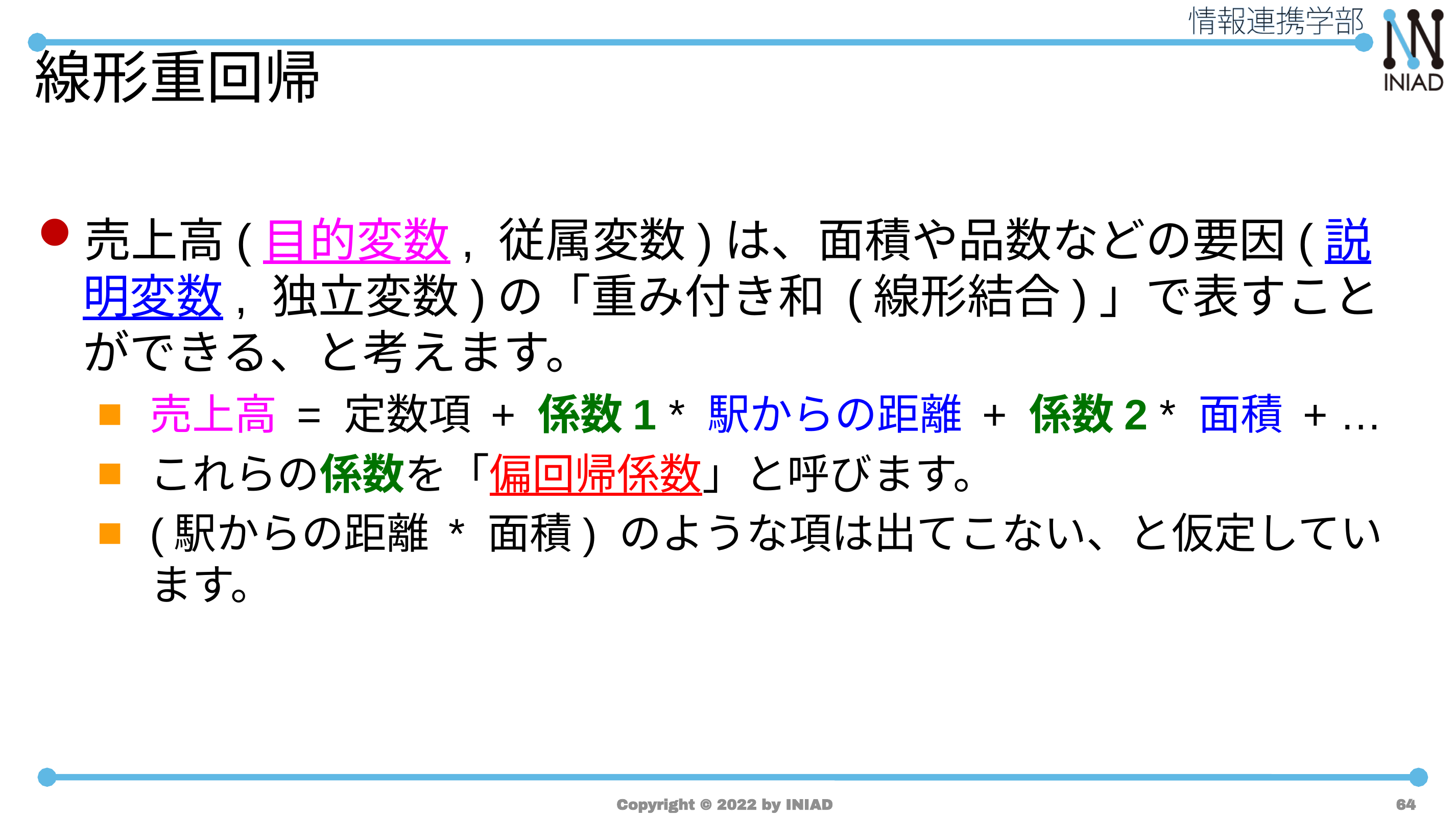

# 線形重回帰
売上高(目的変数, 従属変数)は、面積や品数などの要因(説明変数, 独立変数)の「重み付き和 (線形結合)」で表すことができる、と考えます。
売上高 = 定数項 + 係数1 * 駅からの距離 + 係数2 * 面積 + …
これらの係数を「偏回帰係数」と呼びます。
(駅からの距離 * 面積) のような項は出てこない、と仮定しています。
Copyright © 2022 by INIAD
64